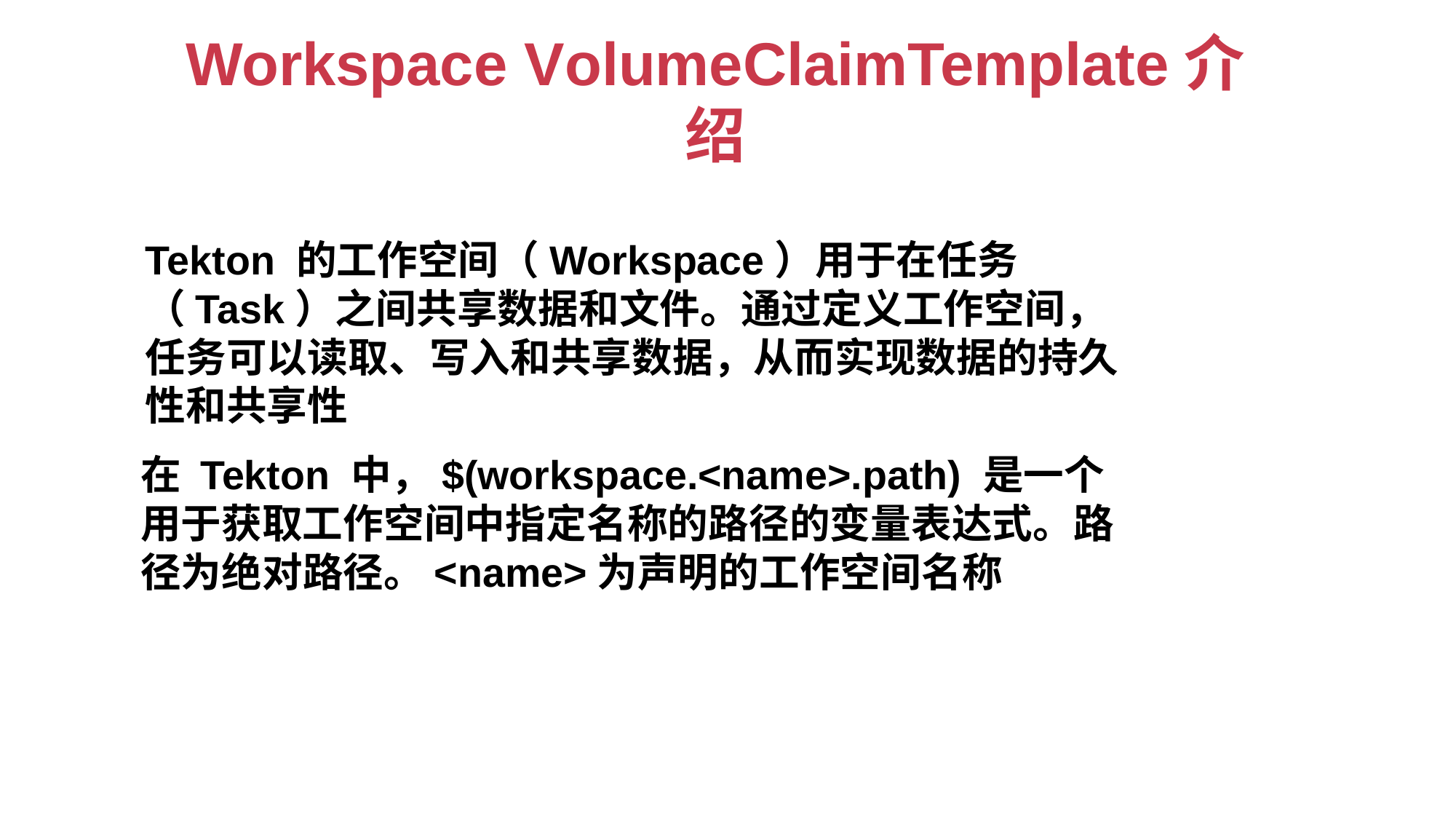

Workspace VolumeClaimTemplate介绍

Tekton 的工作空间（Workspace）用于在任务（Task）之间共享数据和文件。通过定义工作空间，任务可以读取、写入和共享数据，从而实现数据的持久性和共享性

在 Tekton 中，$(workspace.<name>.path) 是一个用于获取工作空间中指定名称的路径的变量表达式。路径为绝对路径。<name>为声明的工作空间名称